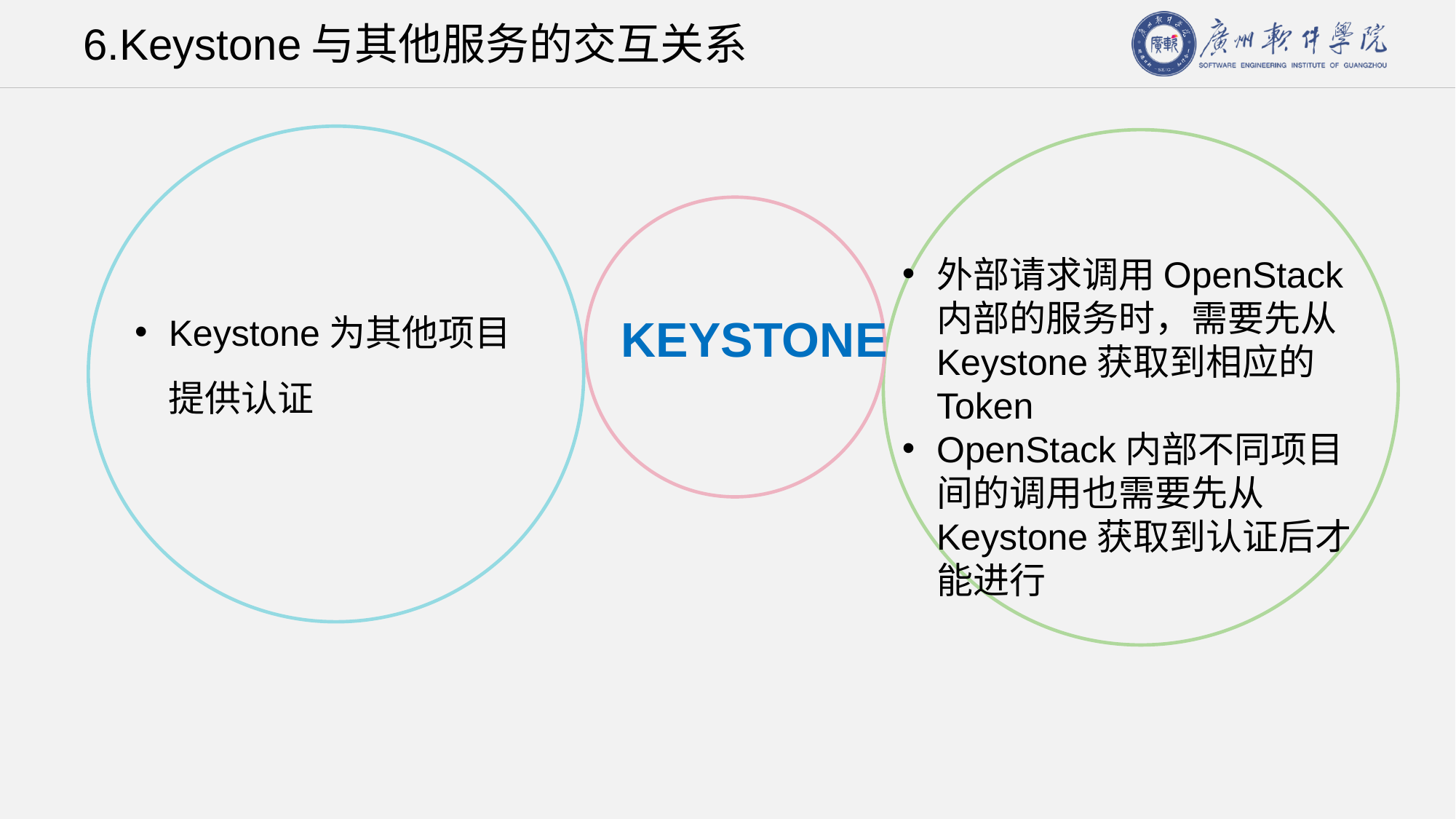

# 6.Keystone与其他服务的交互关系

外部请求调用OpenStack内部的服务时，需要先从Keystone获取到相应的Token
OpenStack内部不同项目间的调用也需要先从Keystone获取到认证后才能进行

Keystone为其他项目提供认证

KEYSTONE